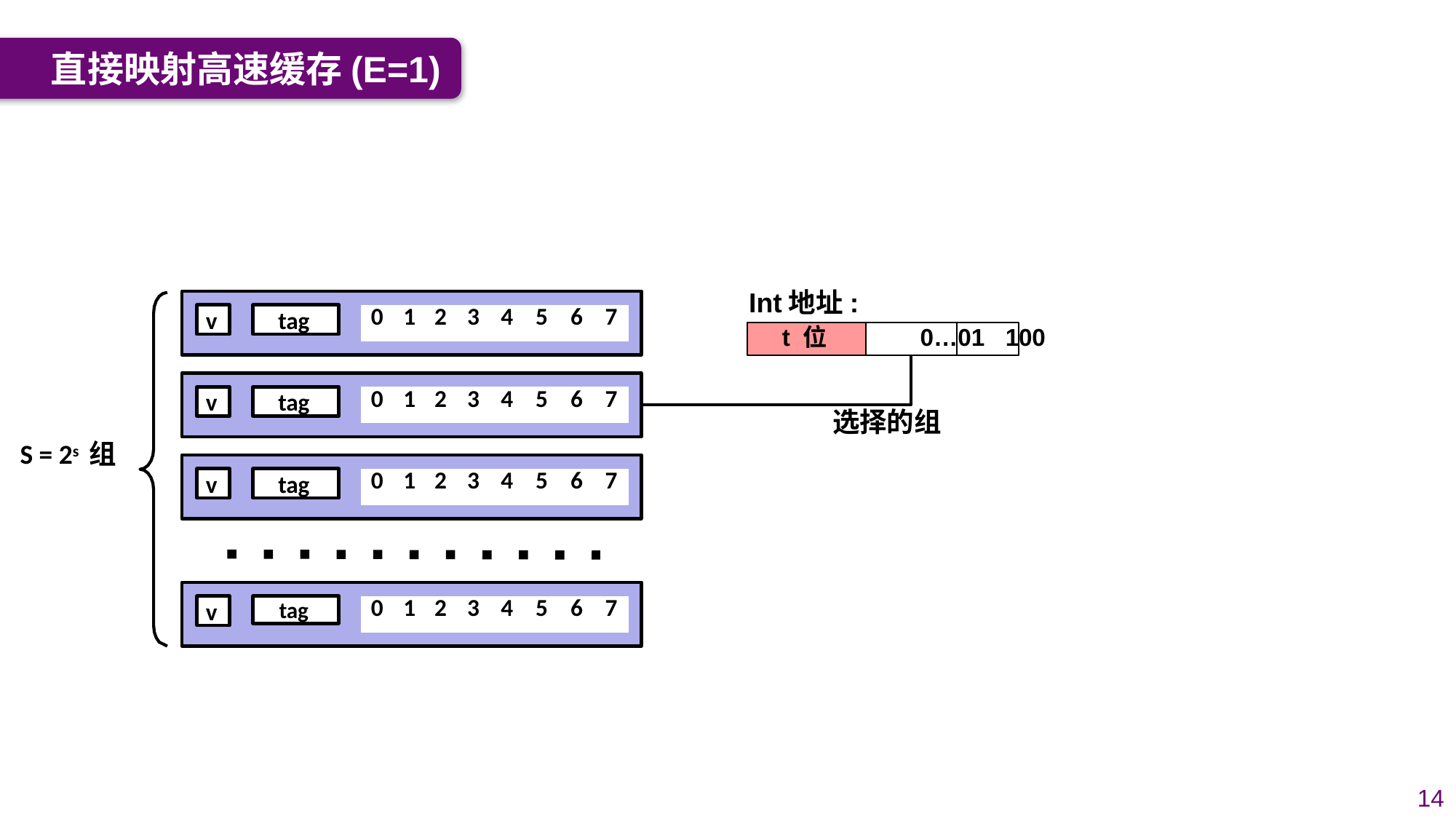

直接映射高速缓存(E=1)
Int地址:
t 位	0…01	100

选择的组

v
tag
| 0 | 1 | 2 | 3 | 4 | 5 | 6 | 7 |
| --- | --- | --- | --- | --- | --- | --- | --- |

v
tag
| 0 | 1 | 2 | 3 | 4 | 5 | 6 | 7 |
| --- | --- | --- | --- | --- | --- | --- | --- |
S = 2s 组

v
tag
| 0 | 1 | 2 | 3 | 4 | 5 | 6 | 7 |
| --- | --- | --- | --- | --- | --- | --- | --- |

v
tag
| 0 | 1 | 2 | 3 | 4 | 5 | 6 | 7 |
| --- | --- | --- | --- | --- | --- | --- | --- |
14